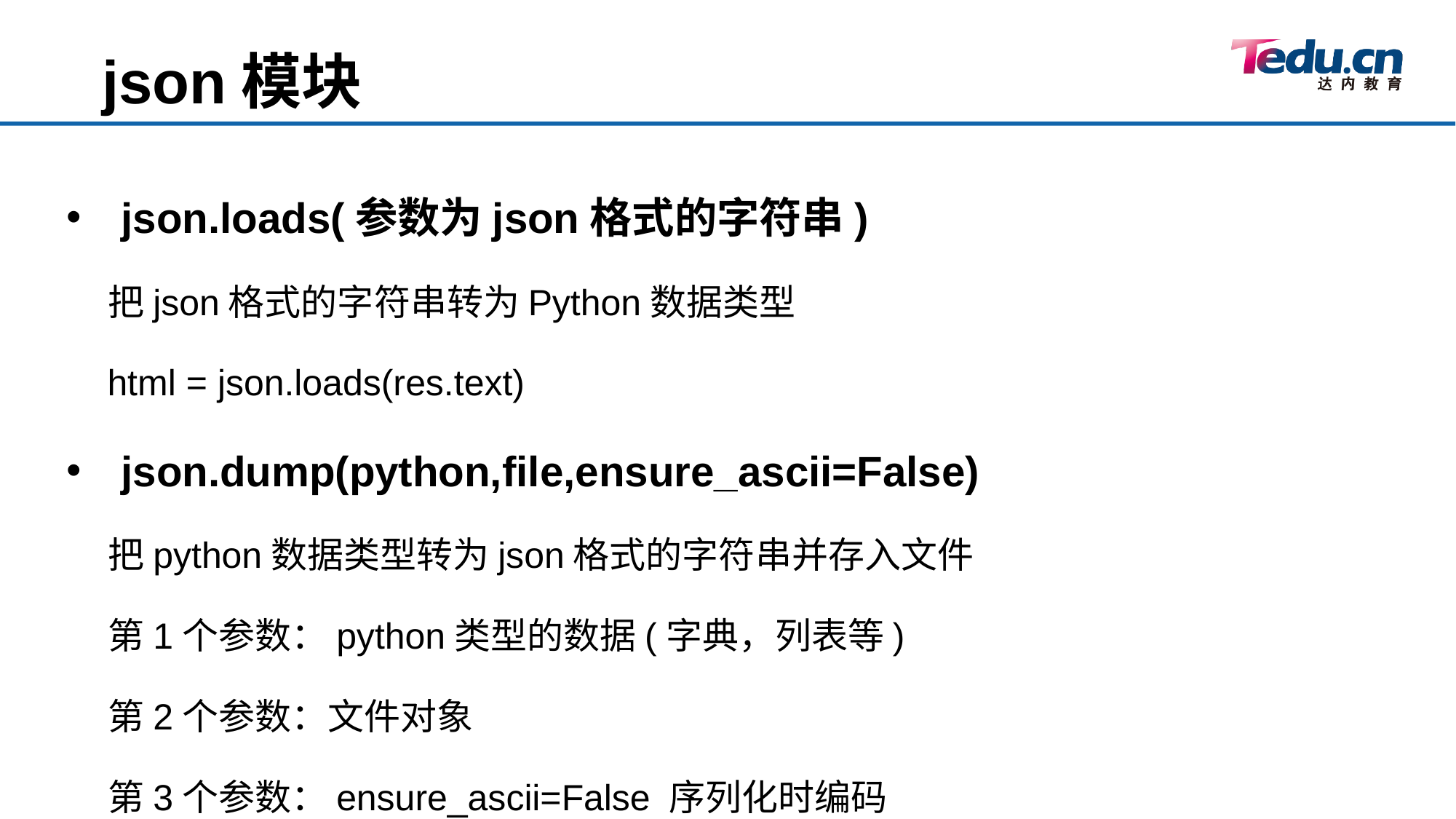

json模块
json.loads(参数为json格式的字符串)
    把json格式的字符串转为Python数据类型
    html = json.loads(res.text)
json.dump(python,file,ensure_ascii=False)
    把python数据类型转为json格式的字符串并存入文件
    第1个参数：python类型的数据(字典，列表等)
    第2个参数：文件对象
    第3个参数：ensure_ascii=False 序列化时编码